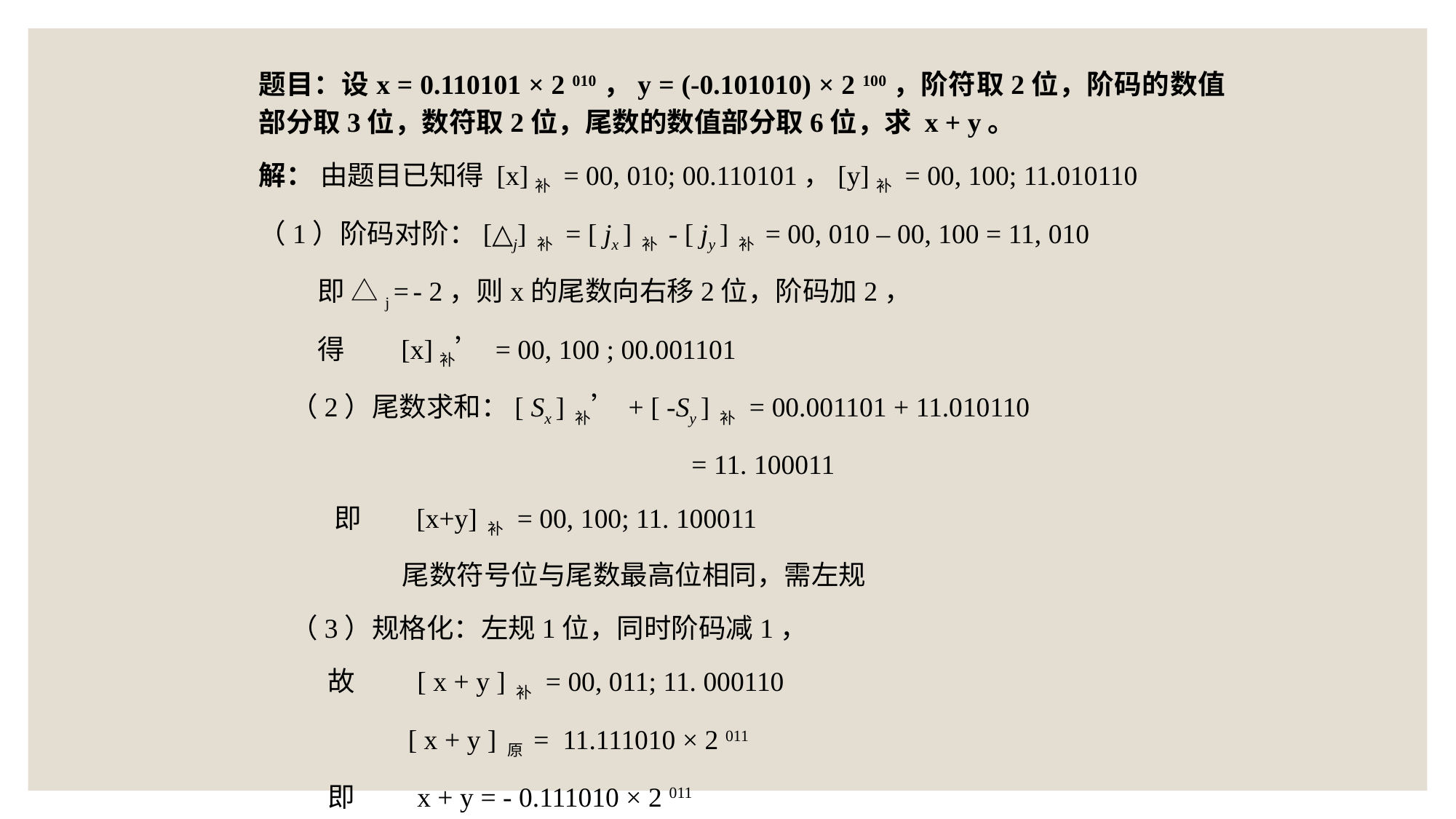

题目：设x = 0.110101 × 2 010，y = (-0.101010) × 2 100，阶符取2位，阶码的数值部分取3位，数符取2位，尾数的数值部分取6位，求 x + y。
解： 由题目已知得 [x]补 = 00, 010; 00.110101，[y]补 = 00, 100; 11.010110
（1）阶码对阶：[△j] 补 = [ jx ] 补 - [ jy ] 补 = 00, 010 – 00, 100 = 11, 010
即 △j = - 2，则x的尾数向右移2位，阶码加2，
得        [x]补’ = 00, 100 ; 00.001101
（2）尾数求和：[ Sx ] 补’ + [ -Sy ] 补 = 00.001101 + 11.010110
                                                          = 11. 100011
      即       [x+y] 补 = 00, 100; 11. 100011
                 尾数符号位与尾数最高位相同，需左规
（3）规格化：左规1位，同时阶码减1，
     故        [ x + y ] 补 = 00, 011; 11. 000110
                 [ x + y ] 原 =  11.111010 × 2 011
     即        x + y = - 0.111010 × 2 011